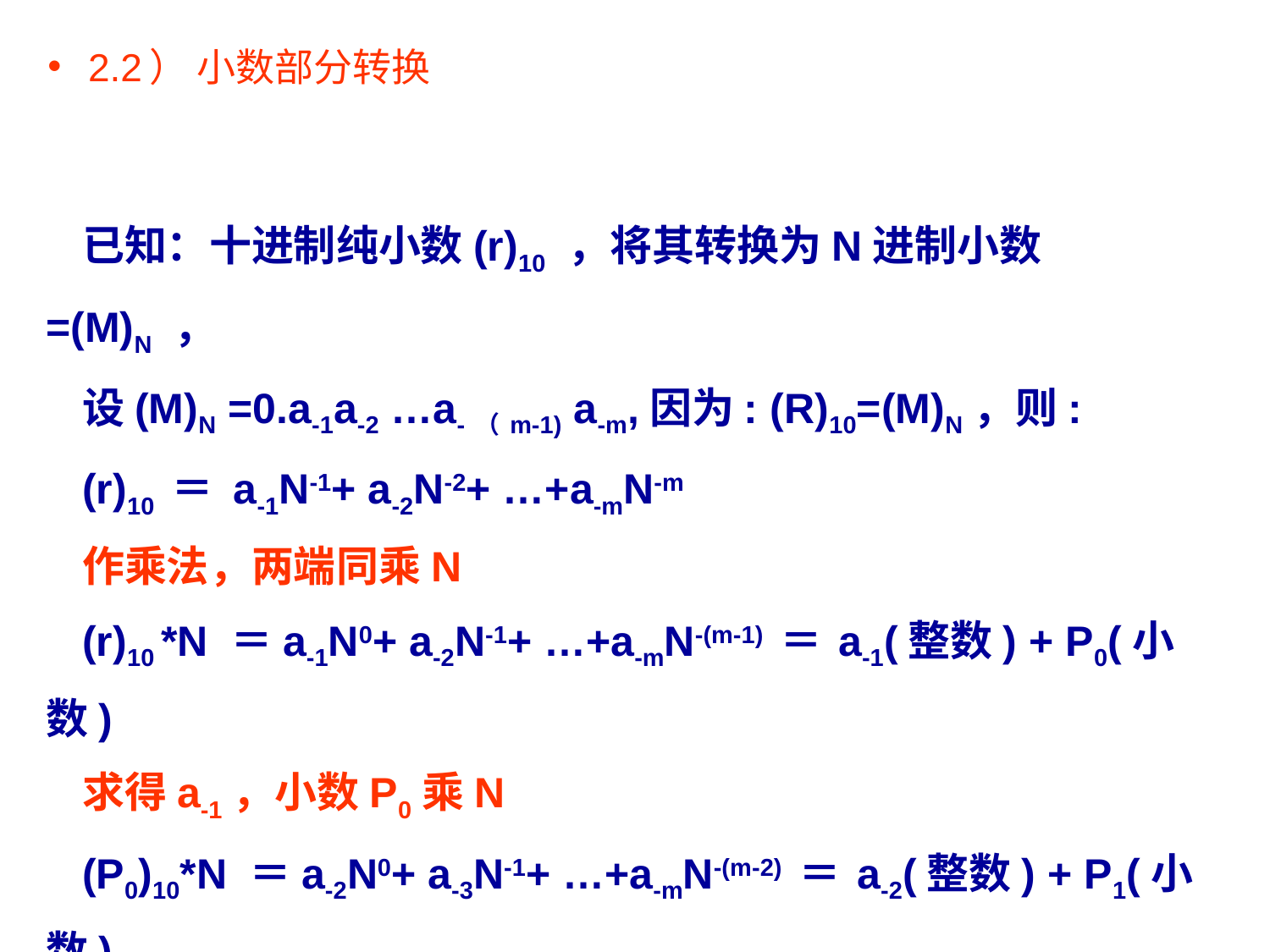

2.2） 小数部分转换
已知：十进制纯小数(r)10 ，将其转换为N进制小数 =(M)N ，
设(M)N =0.a-1a-2 …a-（m-1) a-m,因为: (R)10=(M)N，则:
(r)10 ＝ a-1N-1+ a-2N-2+ …+a-mN-m
作乘法，两端同乘N
(r)10 *N ＝a-1N0+ a-2N-1+ …+a-mN-(m-1) ＝ a-1(整数) + P0(小数)
求得a-1，小数P0乘N
(P0)10*N ＝a-2N0+ a-3N-1+ …+a-mN-(m-2) ＝ a-2(整数) + P1(小数)
求得a-2，小数P1乘N,求得a-2
重复上述计算，直到小数部分等于0，或者满足转换精度为止，最后求得 a-m